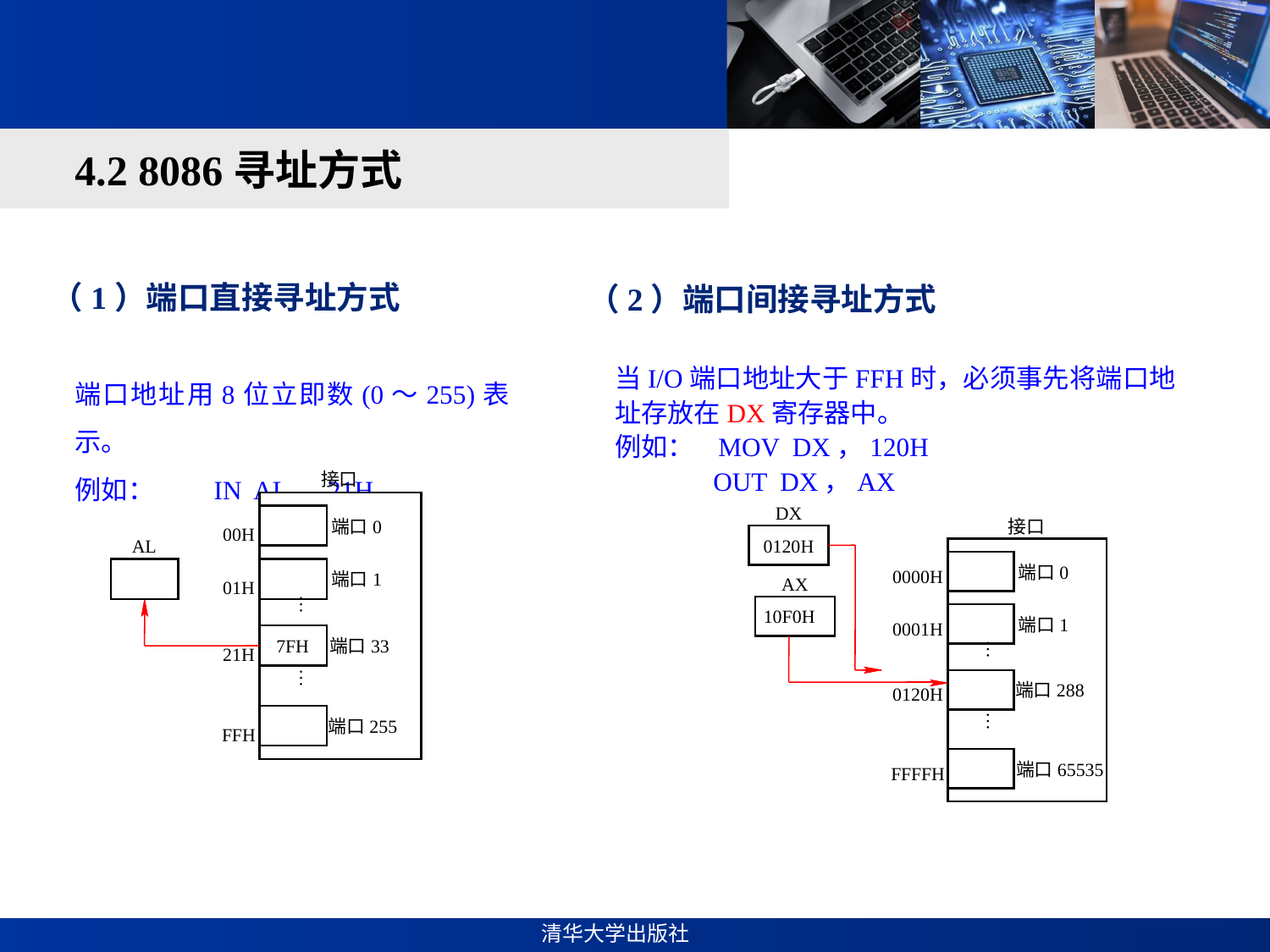

#
4.2 8086寻址方式

（1）端口直接寻址方式
（2）端口间接寻址方式
当I/O端口地址大于FFH时，必须事先将端口地址存放在DX寄存器中。
例如：   MOV  DX，120H
               OUT  DX，AX

端口地址用8位立即数(0～255)表示。
例如：         IN  AL，21H

接口

端口0
00H

端口1
01H
…

7FH
端口33
21H
…

端口255
FFH
DX

0120H
接口

端口0
0000H

端口1
0001H
…

端口288
0120H
…

端口65535
FFFFH
AL

AX

10F0H